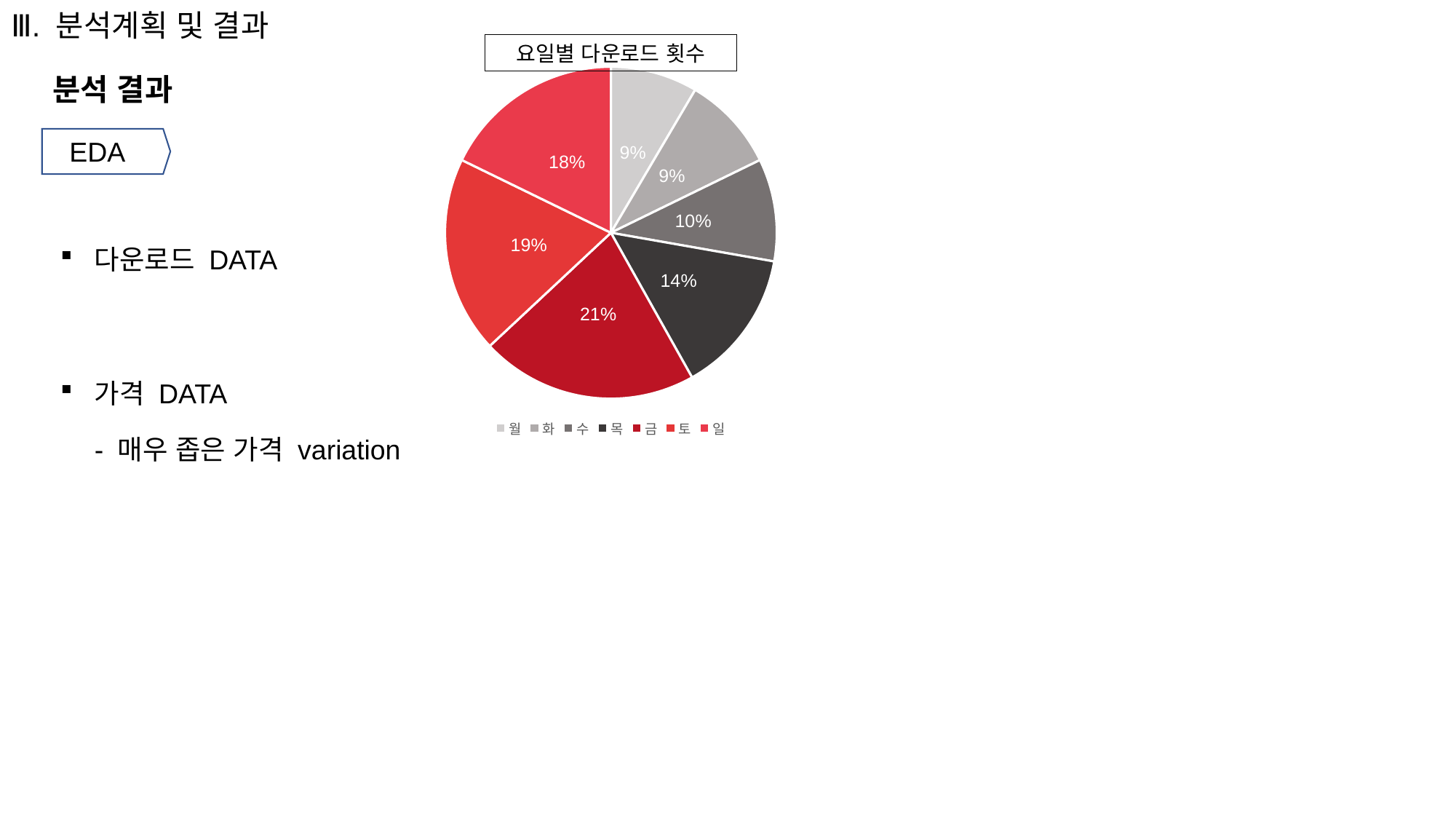

# Ⅲ. 분석계획 및 결과
요일별 다운로드 횟수

### Chart

| Category |  |
|---|---|
| 월 | 0.085 |
| 화 | 0.093 |
| 수 | 0.1 |
| 목 | 0.141 |
| 금 | 0.212 |
| 토 | 0.192 |
| 일 | 0.178 |
분석 결과
EDA
다운로드 DATA
가격 DATA
- 매우 좁은 가격 variation